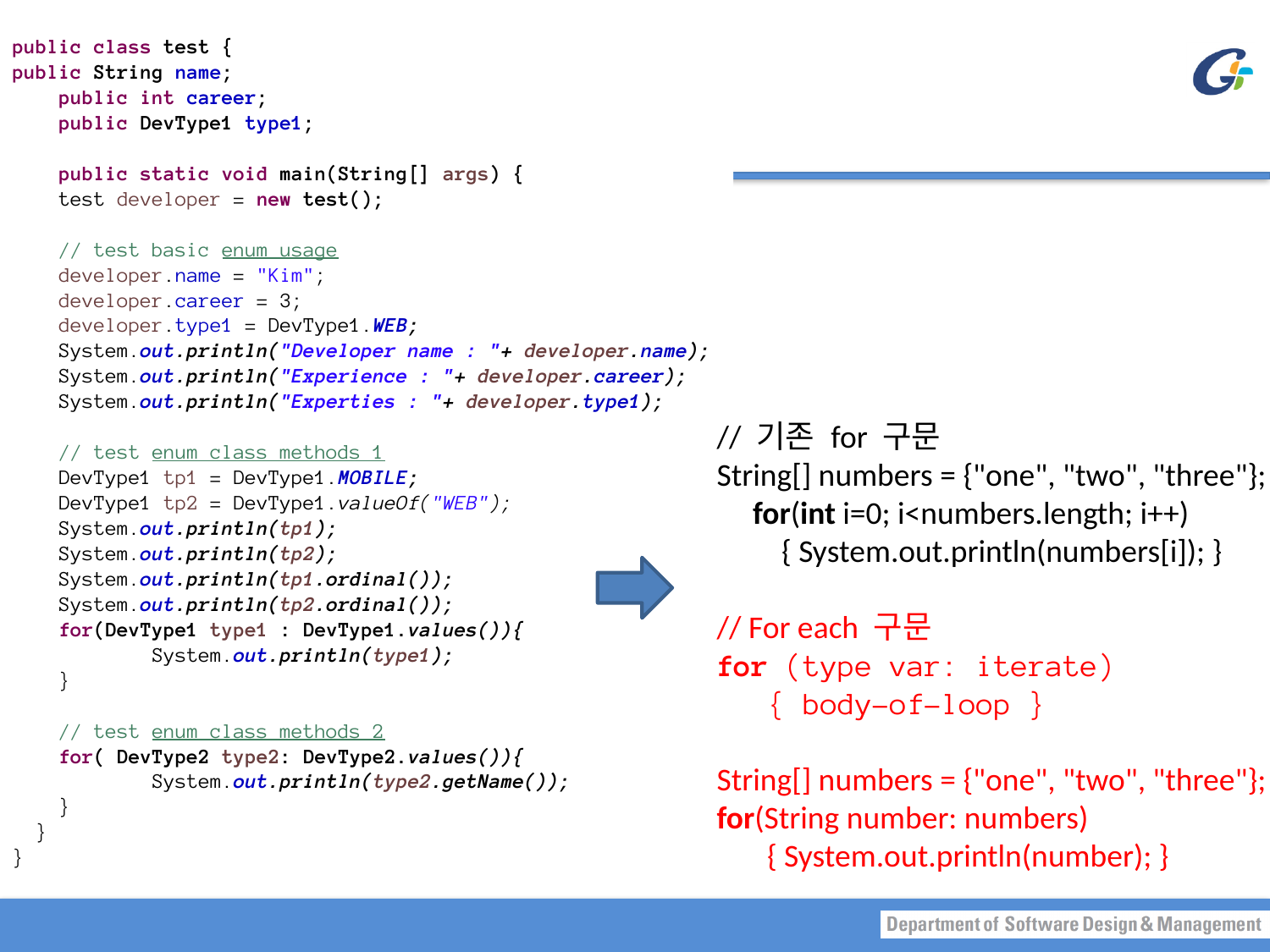

public class test {
public String name;
    public int career;
    public DevType1 type1;

    public static void main(String[] args) {
    test developer = new test();

    // test basic enum usage
    developer.name = "Kim";
    developer.career = 3;
    developer.type1 = DevType1.WEB;
    System.out.println("Developer name : "+ developer.name);
    System.out.println("Experience : "+ developer.career);
    System.out.println("Experties : "+ developer.type1);

    // test enum class methods 1
    DevType1 tp1 = DevType1.MOBILE;
    DevType1 tp2 = DevType1.valueOf("WEB");
    System.out.println(tp1);
    System.out.println(tp2);
    System.out.println(tp1.ordinal());
    System.out.println(tp2.ordinal());
    for(DevType1 type1 : DevType1.values()){
            System.out.println(type1);
    }

    // test enum class methods 2
    for( DevType2 type2: DevType2.values()){
            System.out.println(type2.getName());
    }
  }
}
// 기존 for 구문
String[] numbers = {"one", "two", "three"};
     for(int i=0; i<numbers.length; i++)
         { System.out.println(numbers[i]); }

// For each 구문
for (type var: iterate)
   { body-of-loop }

String[] numbers = {"one", "two", "three"};
for(String number: numbers)
       { System.out.println(number); }